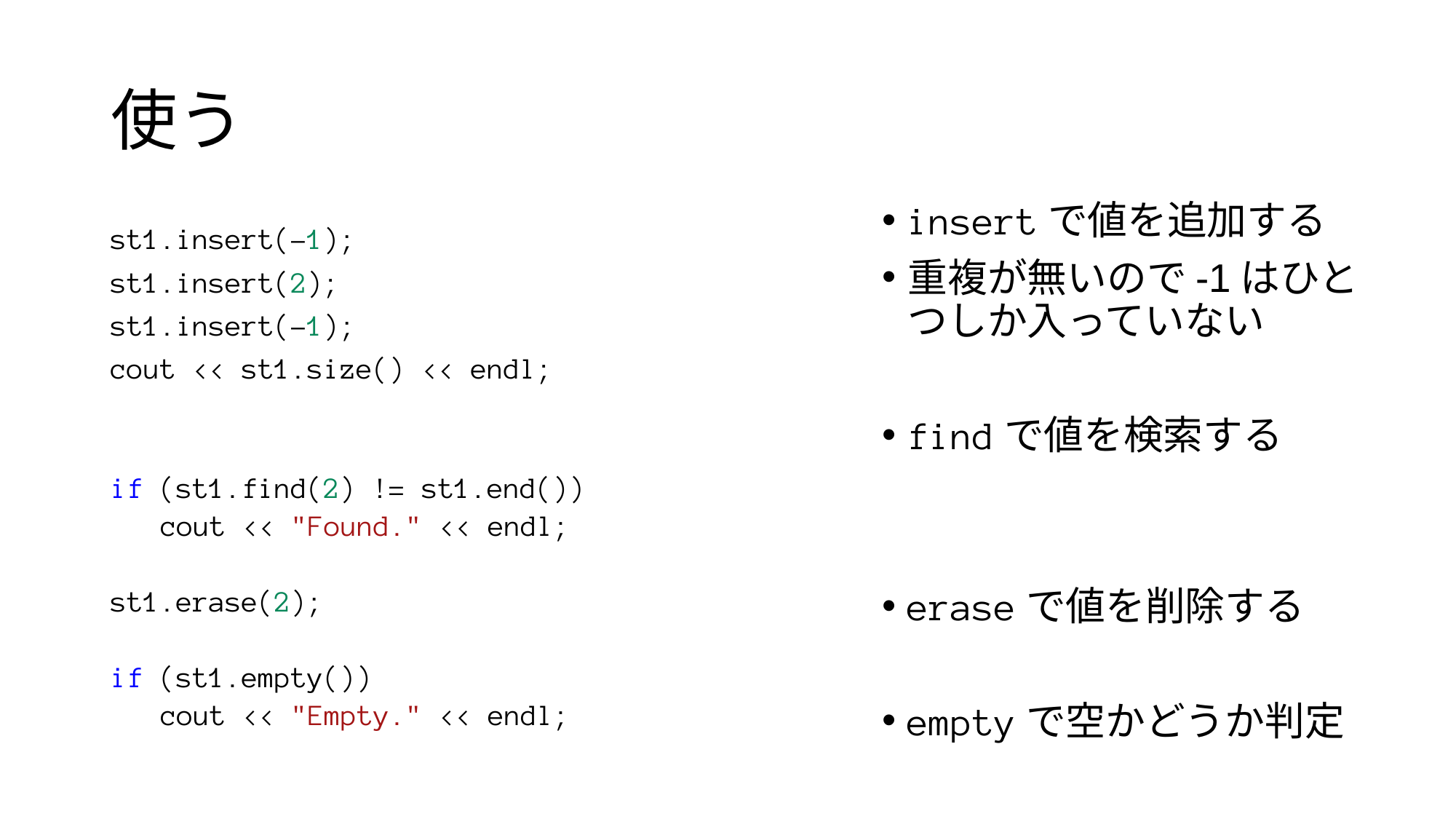

# 使う
insertで値を追加する
重複が無いので-1はひとつしか入っていない

findで値を検索する

eraseで値を削除する

emptyで空かどうか判定
st1.insert(-1);
st1.insert(2);
st1.insert(-1);
cout << st1.size() << endl;

if (st1.find(2) != st1.end())
cout << "Found." << endl;
st1.erase(2);
if (st1.empty())
cout << "Empty." << endl;